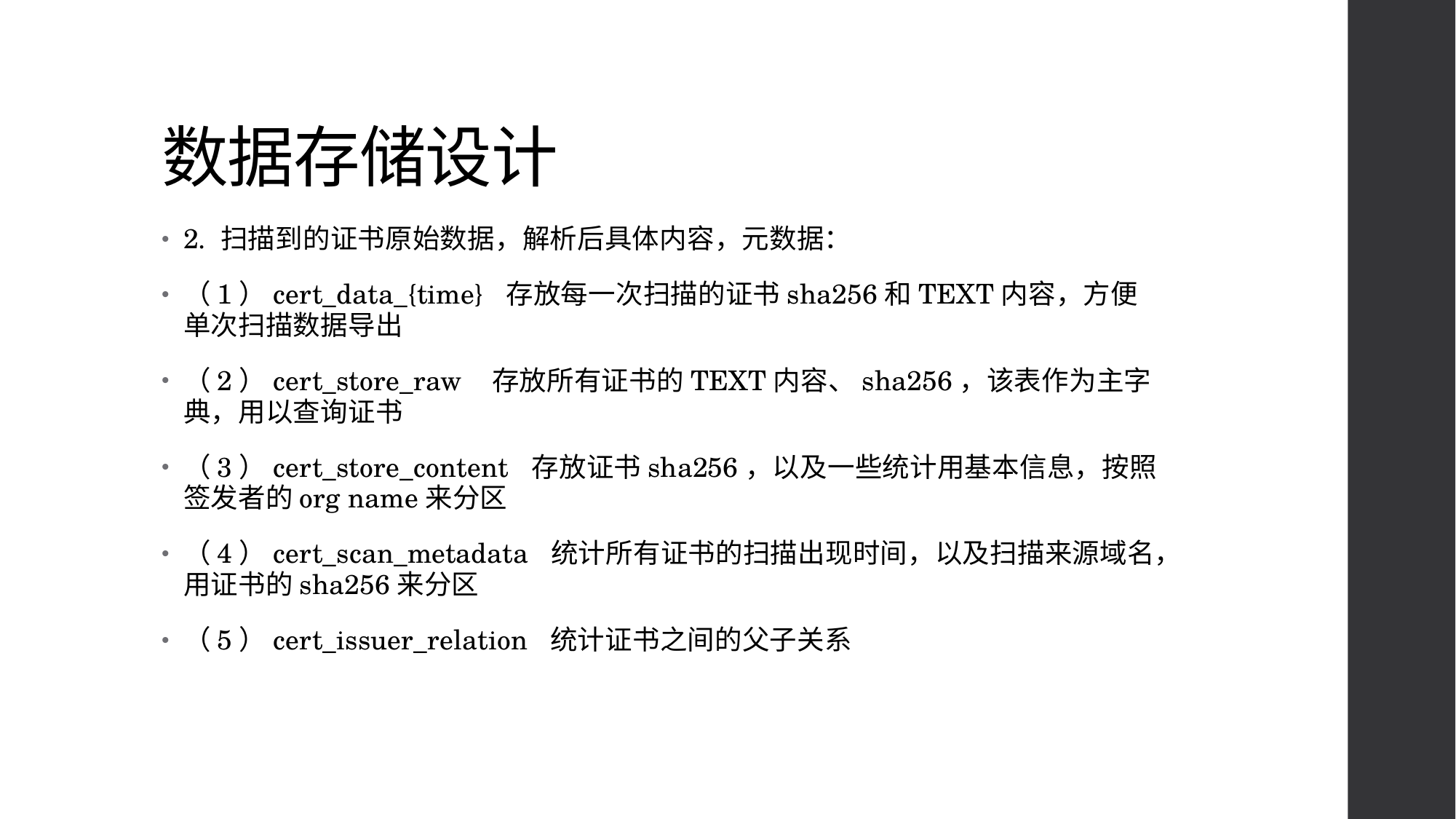

# 数据存储设计
2. 扫描到的证书原始数据，解析后具体内容，元数据：
（1）cert_data_{time}  存放每一次扫描的证书sha256和TEXT内容，方便单次扫描数据导出
（2）cert_store_raw   存放所有证书的TEXT内容、sha256，该表作为主字典，用以查询证书
（3）cert_store_content  存放证书sha256，以及一些统计用基本信息，按照签发者的org name来分区
（4）cert_scan_metadata  统计所有证书的扫描出现时间，以及扫描来源域名，用证书的sha256来分区
（5）cert_issuer_relation  统计证书之间的父子关系